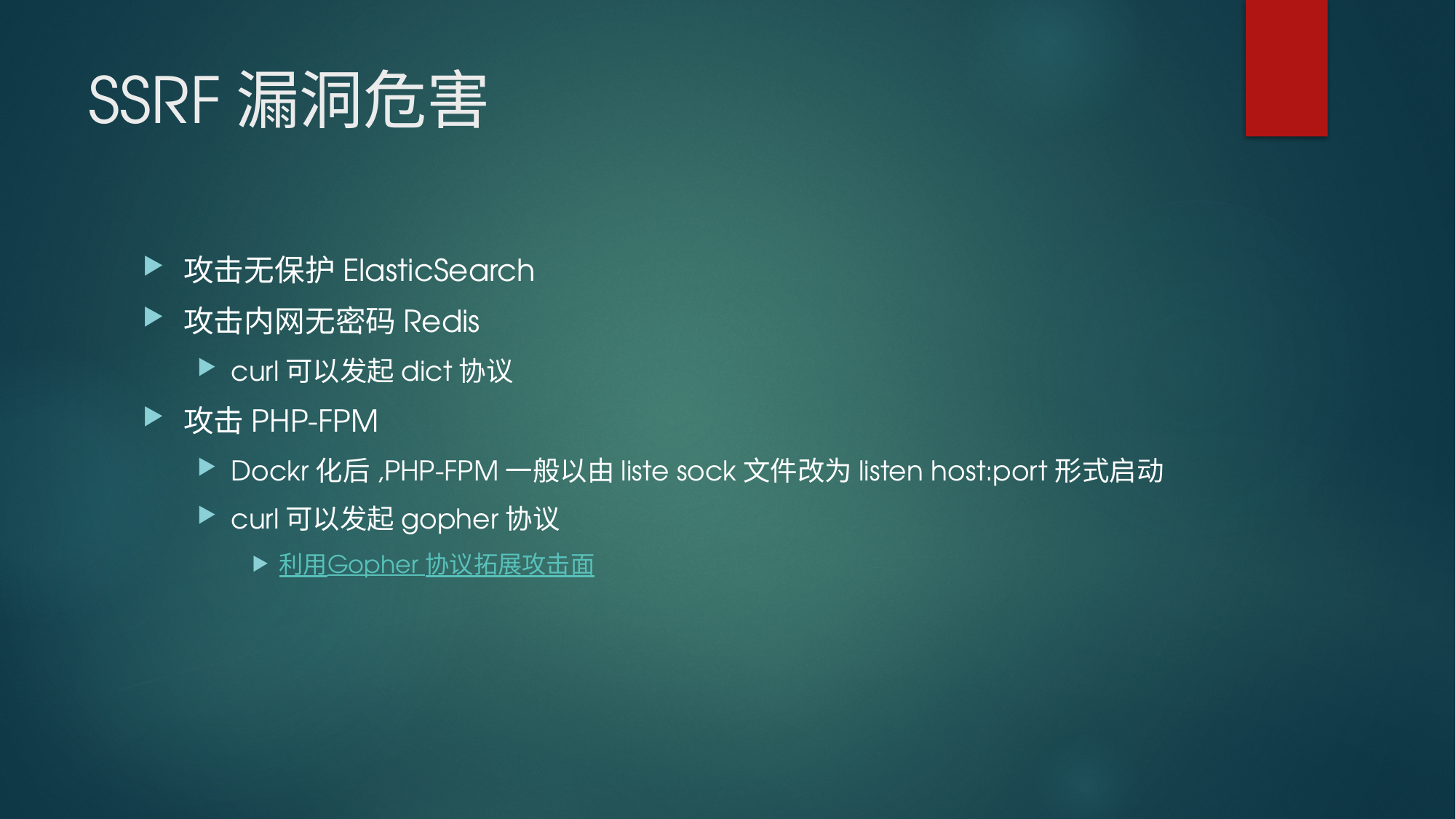

# SSRF漏洞危害
攻击无保护ElasticSearch
攻击内网无密码Redis
curl可以发起dict协议
攻击PHP-FPM
Dockr化后,PHP-FPM一般以由liste sock文件改为listen host:port形式启动
curl可以发起gopher协议
利用Gopher 协议拓展攻击面